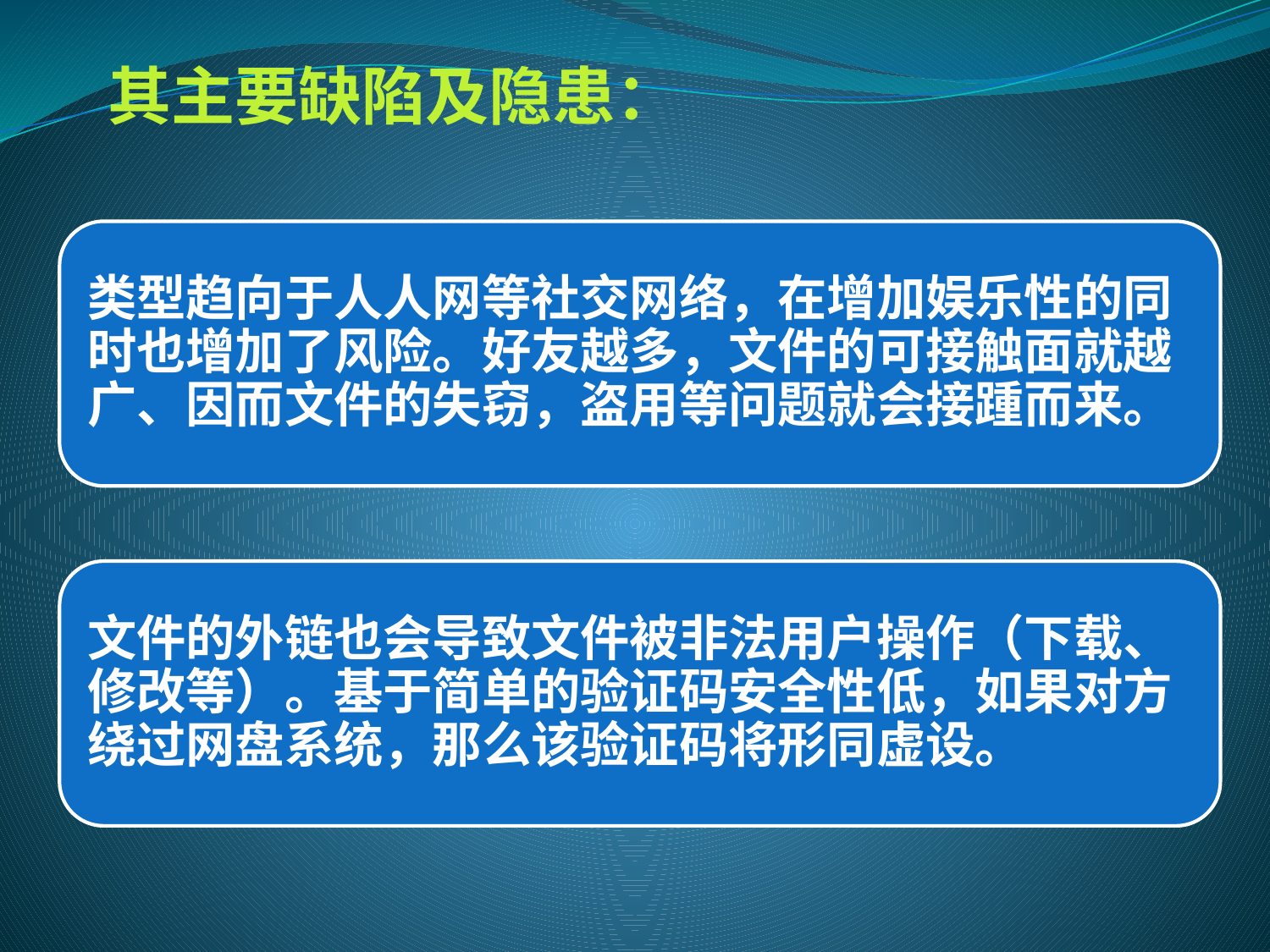

其主要缺陷及隐患：
类型趋向于人人网等社交网络，在增加娱乐性的同时也增加了风险。好友越多，文件的可接触面就越广、因而文件的失窃，盗用等问题就会接踵而来。
文件的外链也会导致文件被非法用户操作（下载、修改等）。基于简单的验证码安全性低，如果对方绕过网盘系统，那么该验证码将形同虚设。